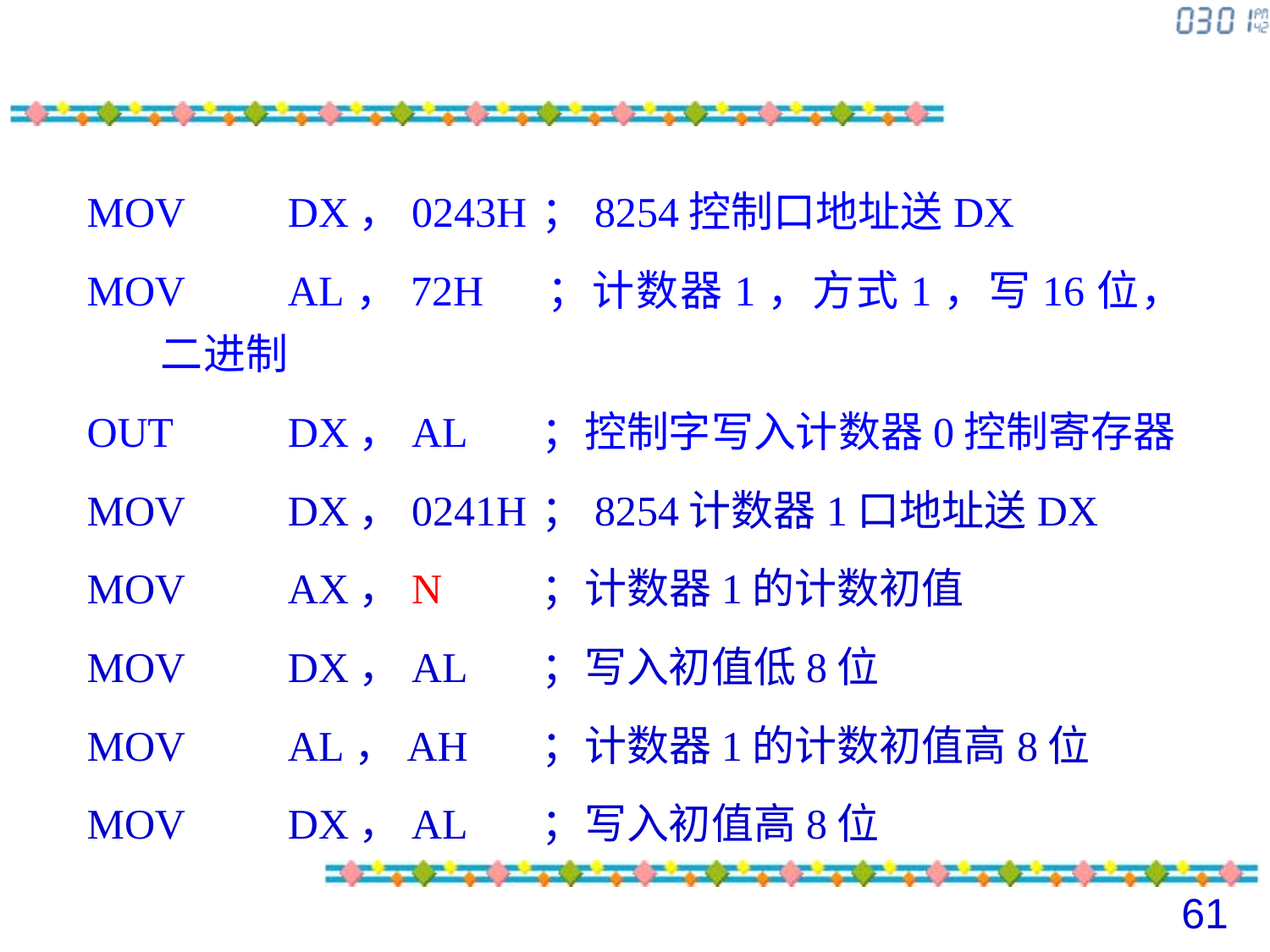

MOV	DX，0243H	；8254控制口地址送DX
MOV	AL，72H	；计数器1，方式1，写16位，二进制
OUT	DX，AL	；控制字写入计数器0控制寄存器
MOV	DX，0241H	；8254计数器1口地址送DX
MOV	AX，N	；计数器1的计数初值
MOV	DX，AL	；写入初值低8位
MOV	AL，AH	；计数器1的计数初值高8位
MOV	DX，AL	；写入初值高8位